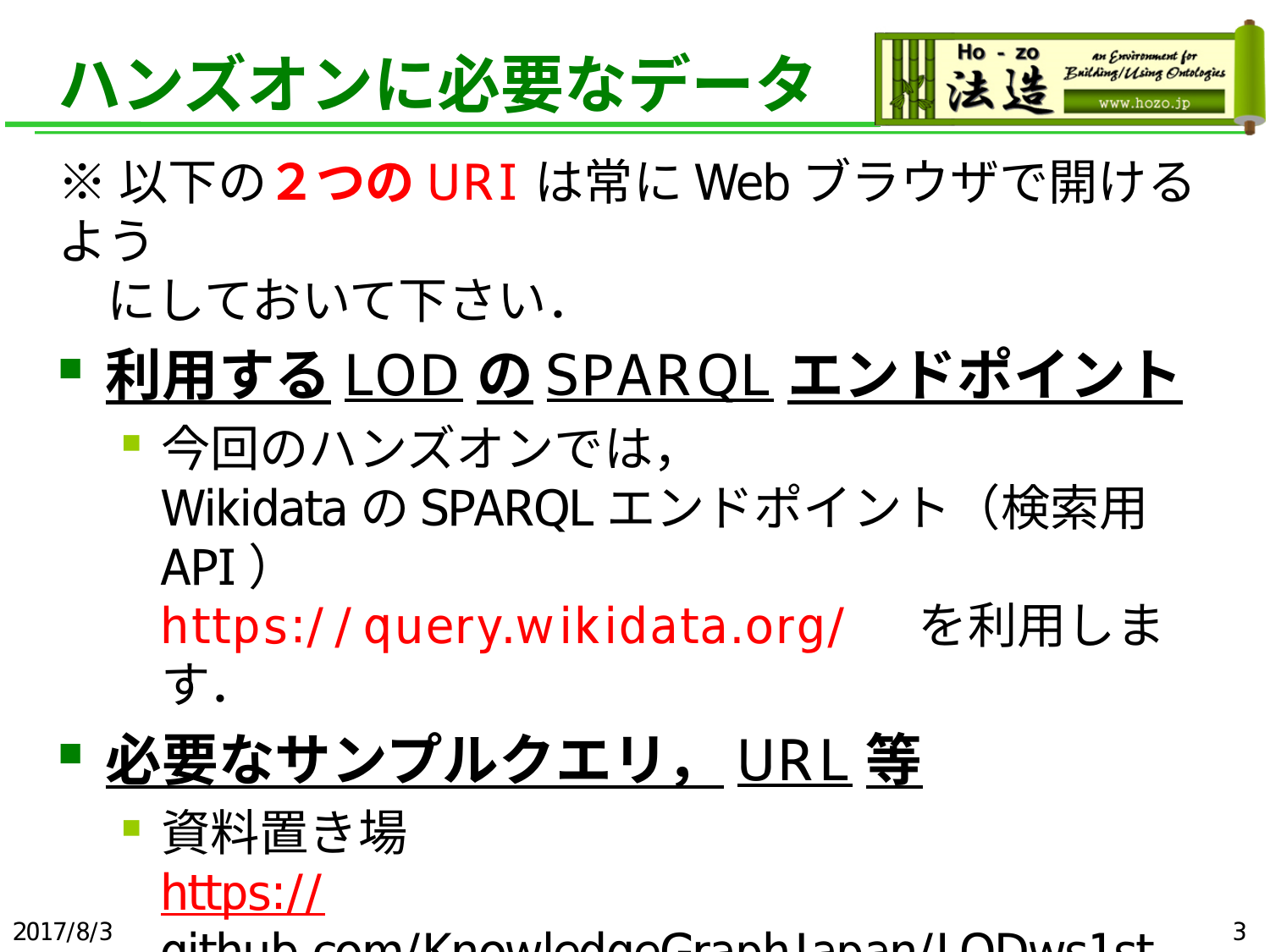

# ハンズオンに必要なデータ
※以下の２つのURIは常にWebブラウザで開けるよう
　にしておいて下さい．
利用するLODのSPARQLエンドポイント
今回のハンズオンでは，
WikidataのSPARQLエンドポイント（検索用API）
https://query.wikidata.org/　を利用します．
必要なサンプルクエリ，URL等
資料置き場
https://github.com/KnowledgeGraphJapan/LODws1st　にある　
/SPARQL-Lec/SPARQL-query-samples.md
をご覧下さい．
2017/8/3
3